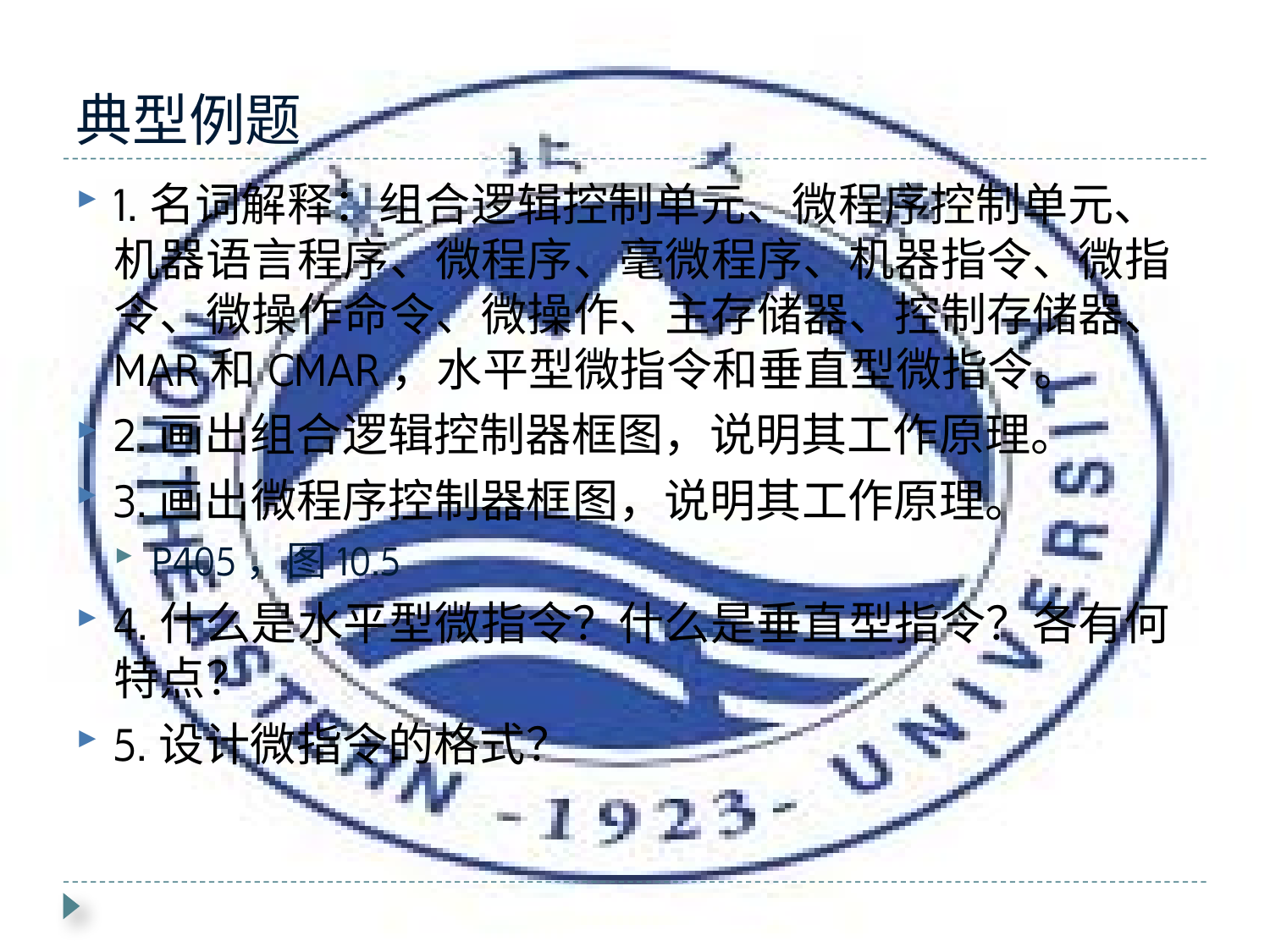

# 典型例题
1.名词解释：组合逻辑控制单元、微程序控制单元、机器语言程序、微程序、毫微程序、机器指令、微指令、微操作命令、微操作、主存储器、控制存储器、MAR和CMAR，水平型微指令和垂直型微指令。
2.画出组合逻辑控制器框图，说明其工作原理。
3.画出微程序控制器框图，说明其工作原理。
P405，图10.5
4.什么是水平型微指令？什么是垂直型指令？各有何特点？
5.设计微指令的格式？